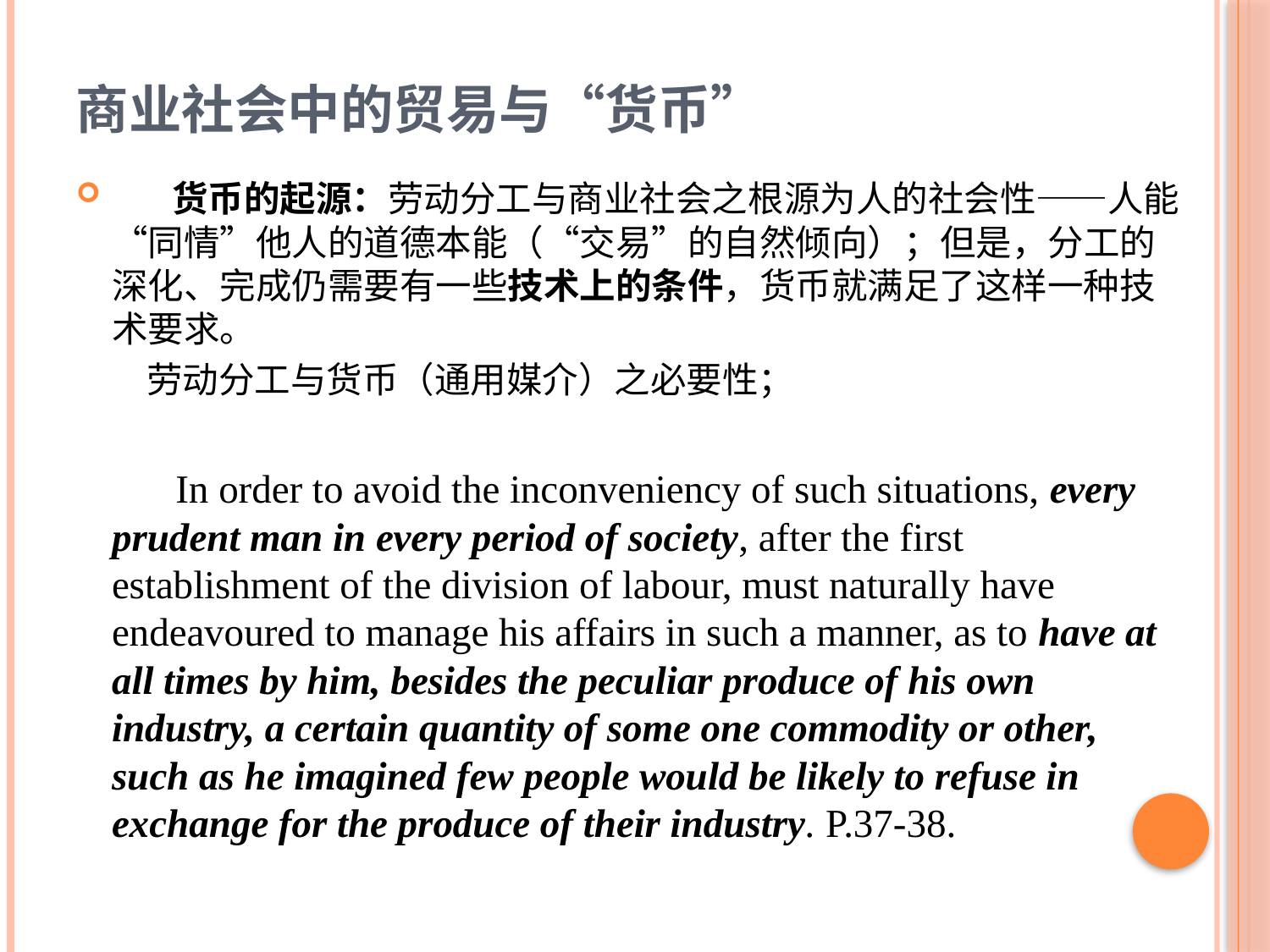

# 商业社会中的贸易与“货币”
      货币的起源：劳动分工与商业社会之根源为人的社会性——人能“同情”他人的道德本能（“交易”的自然倾向）；但是，分工的深化、完成仍需要有一些技术上的条件，货币就满足了这样一种技术要求。
        劳动分工与货币（通用媒介）之必要性；

          In order to avoid the inconveniency of such situations, every prudent man in every period of society, after the first establishment of the division of labour, must naturally have endeavoured to manage his affairs in such a manner, as to have at all times by him, besides the peculiar produce of his own industry, a certain quantity of some one commodity or other, such as he imagined few people would be likely to refuse in exchange for the produce of their industry. P.37-38.